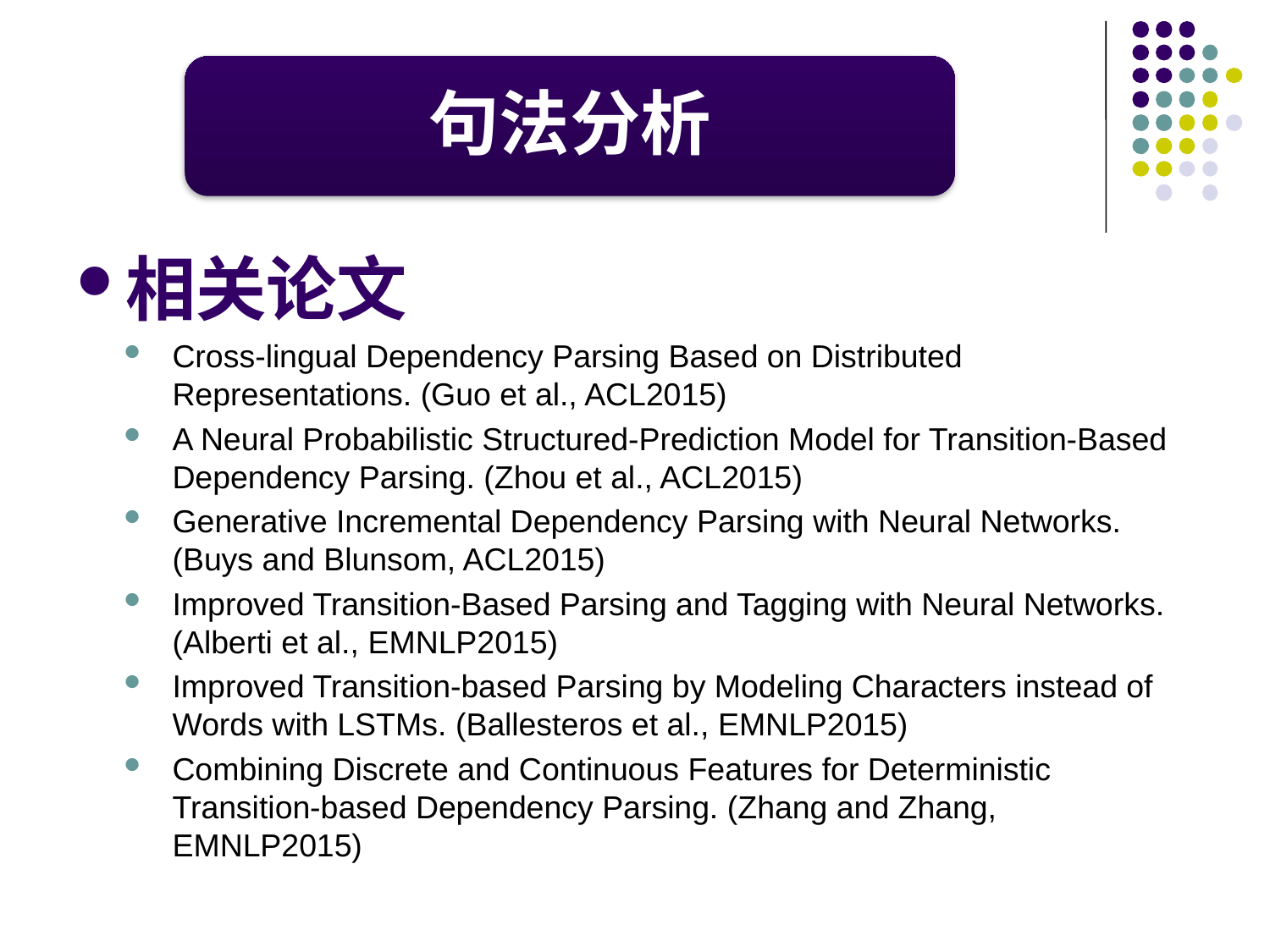

相关论文
Cross-lingual Dependency Parsing Based on Distributed Representations. (Guo et al., ACL2015)
A Neural Probabilistic Structured-Prediction Model for Transition-Based Dependency Parsing. (Zhou et al., ACL2015)
Generative Incremental Dependency Parsing with Neural Networks. (Buys and Blunsom, ACL2015)
Improved Transition-Based Parsing and Tagging with Neural Networks. (Alberti et al., EMNLP2015)
Improved Transition-based Parsing by Modeling Characters instead of Words with LSTMs. (Ballesteros et al., EMNLP2015)
Combining Discrete and Continuous Features for Deterministic Transition-based Dependency Parsing. (Zhang and Zhang, EMNLP2015)

句法分析